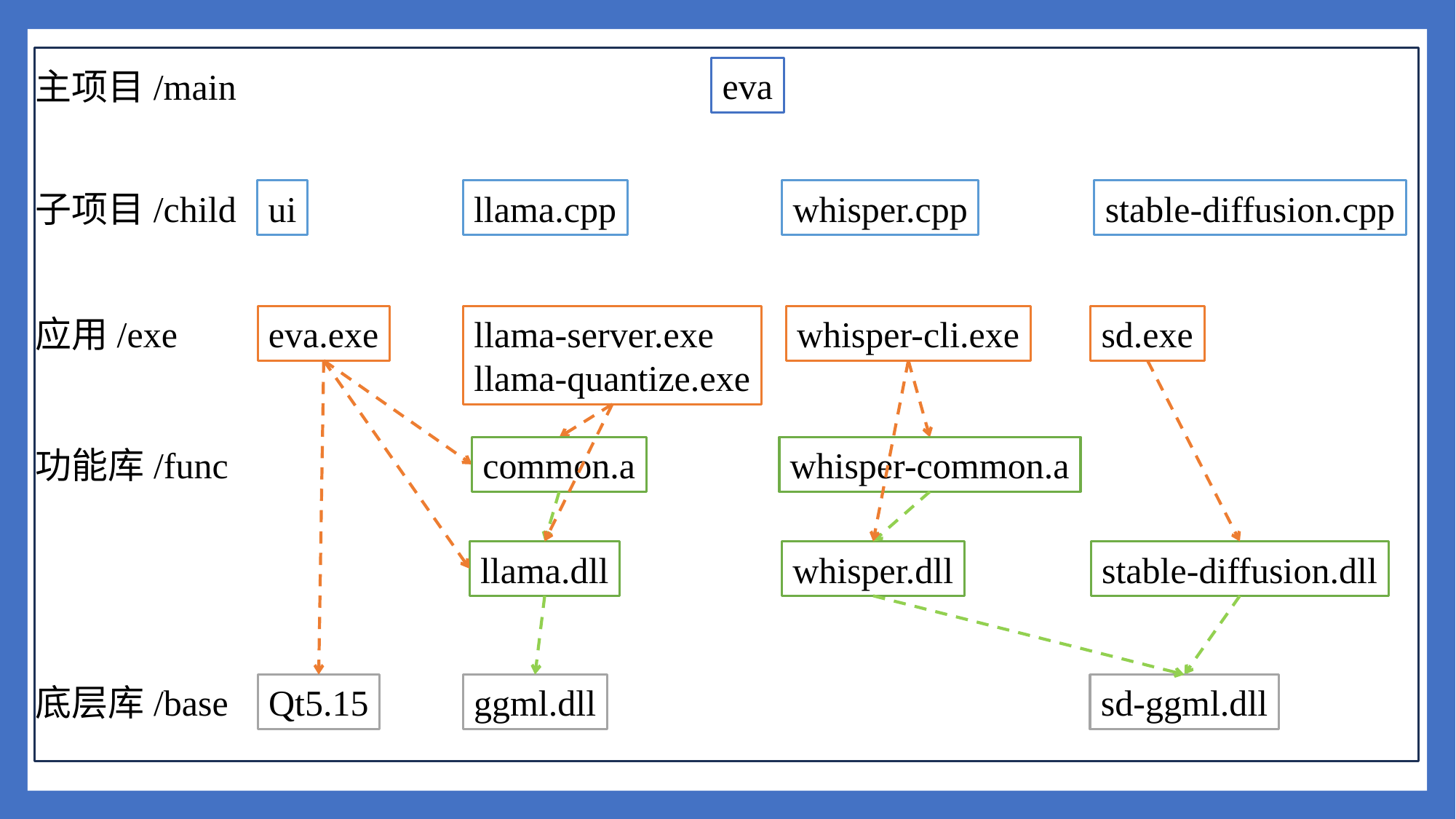

eva
主项目/main
子项目/child
ui
llama.cpp
whisper.cpp
stable-diffusion.cpp
应用/exe
eva.exe
llama-server.exe
llama-quantize.exe
whisper-cli.exe
sd.exe
功能库/func
common.a
whisper-common.a
llama.dll
whisper.dll
stable-diffusion.dll
底层库/base
Qt5.15
ggml.dll
sd-ggml.dll